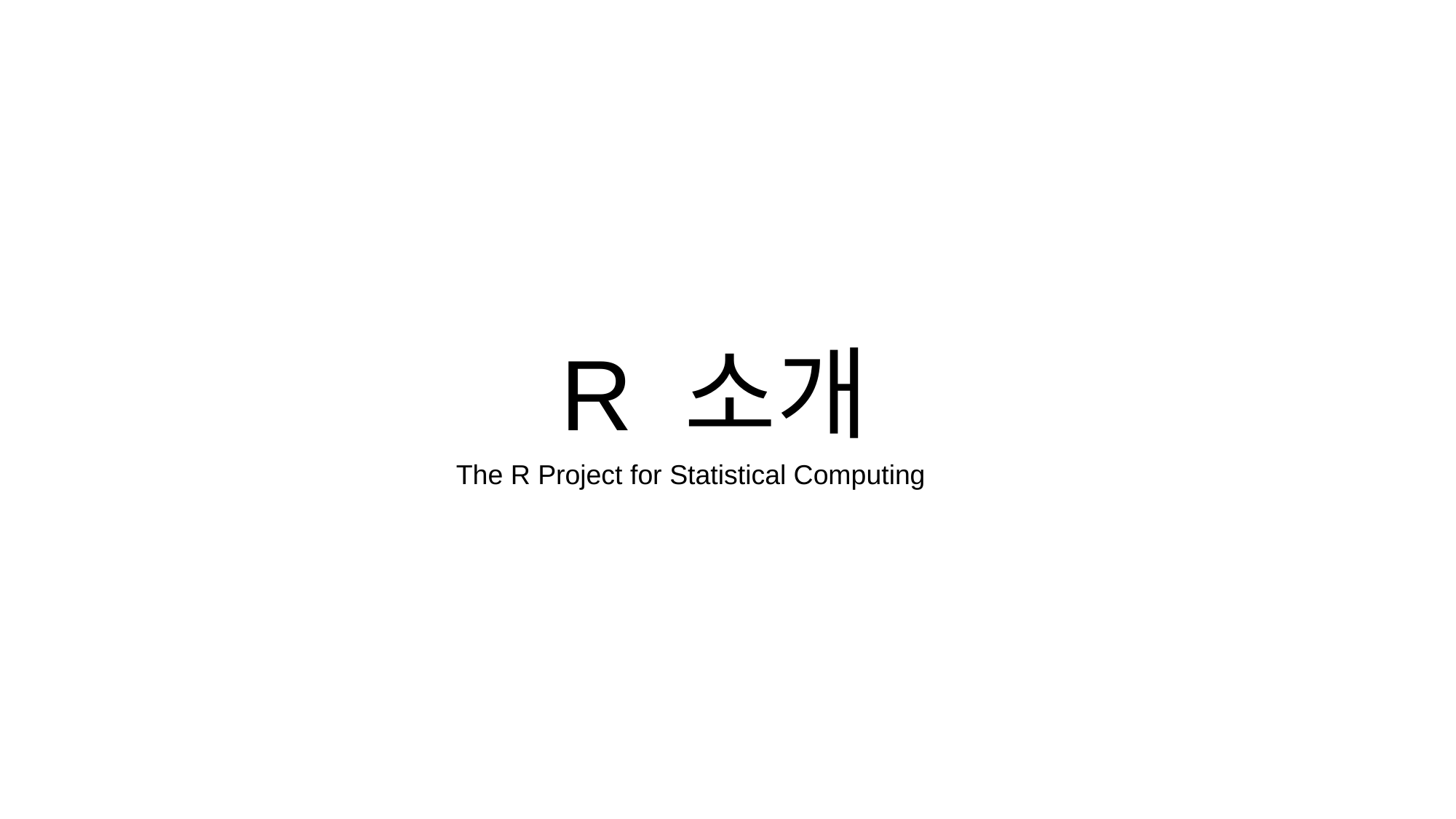

R 소개
The R Project for Statistical Computing